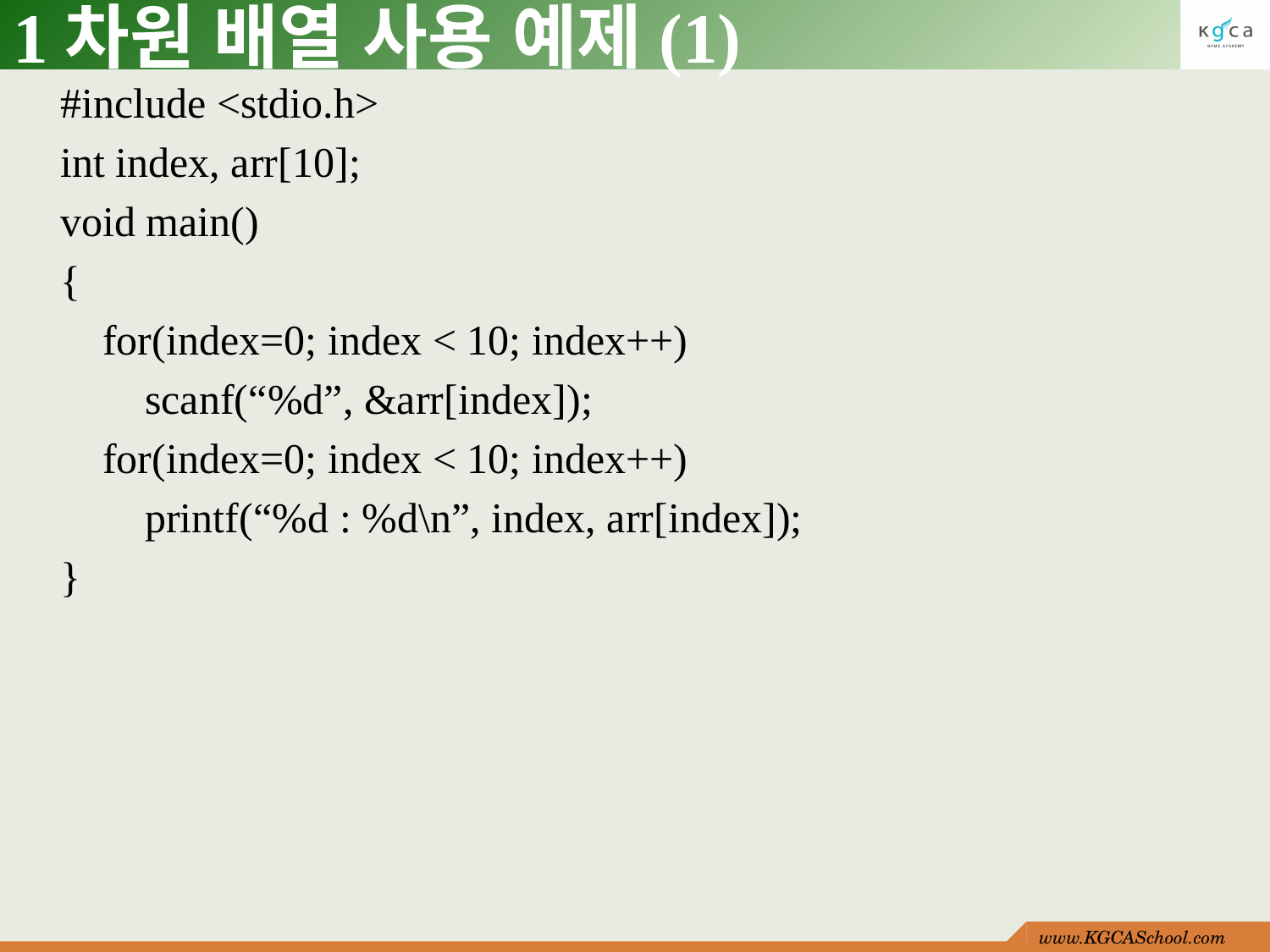

# 1차원 배열 사용 예제(1)
#include <stdio.h>
int index, arr[10];
void main()
{
    for(index=0; index < 10; index++)
        scanf(“%d”, &arr[index]);
    for(index=0; index < 10; index++)
        printf(“%d : %d\n”, index, arr[index]);
}